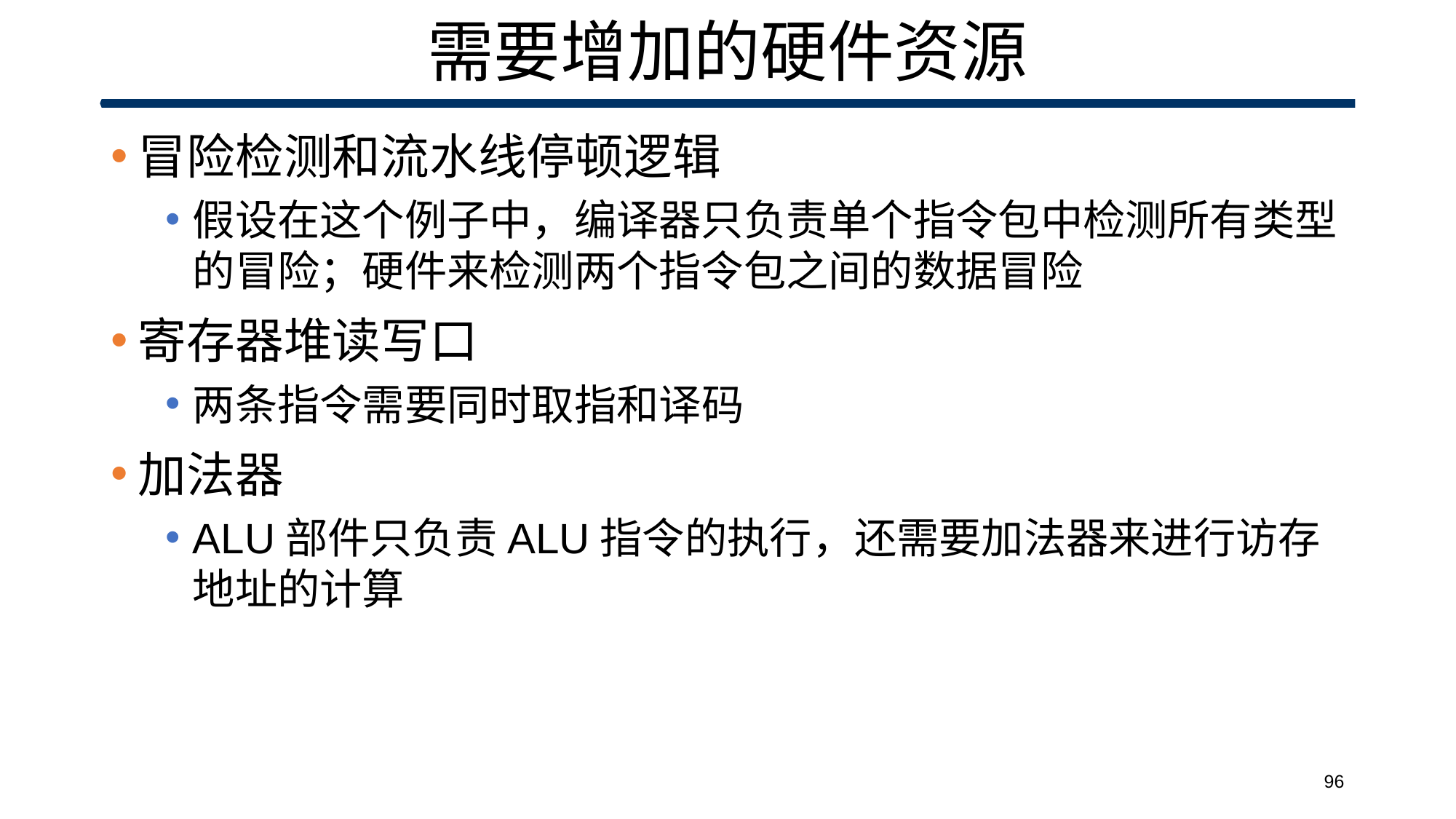

# 需要增加的硬件资源
冒险检测和流水线停顿逻辑
假设在这个例子中，编译器只负责单个指令包中检测所有类型的冒险；硬件来检测两个指令包之间的数据冒险
寄存器堆读写口
两条指令需要同时取指和译码
加法器
ALU部件只负责ALU指令的执行，还需要加法器来进行访存地址的计算
96